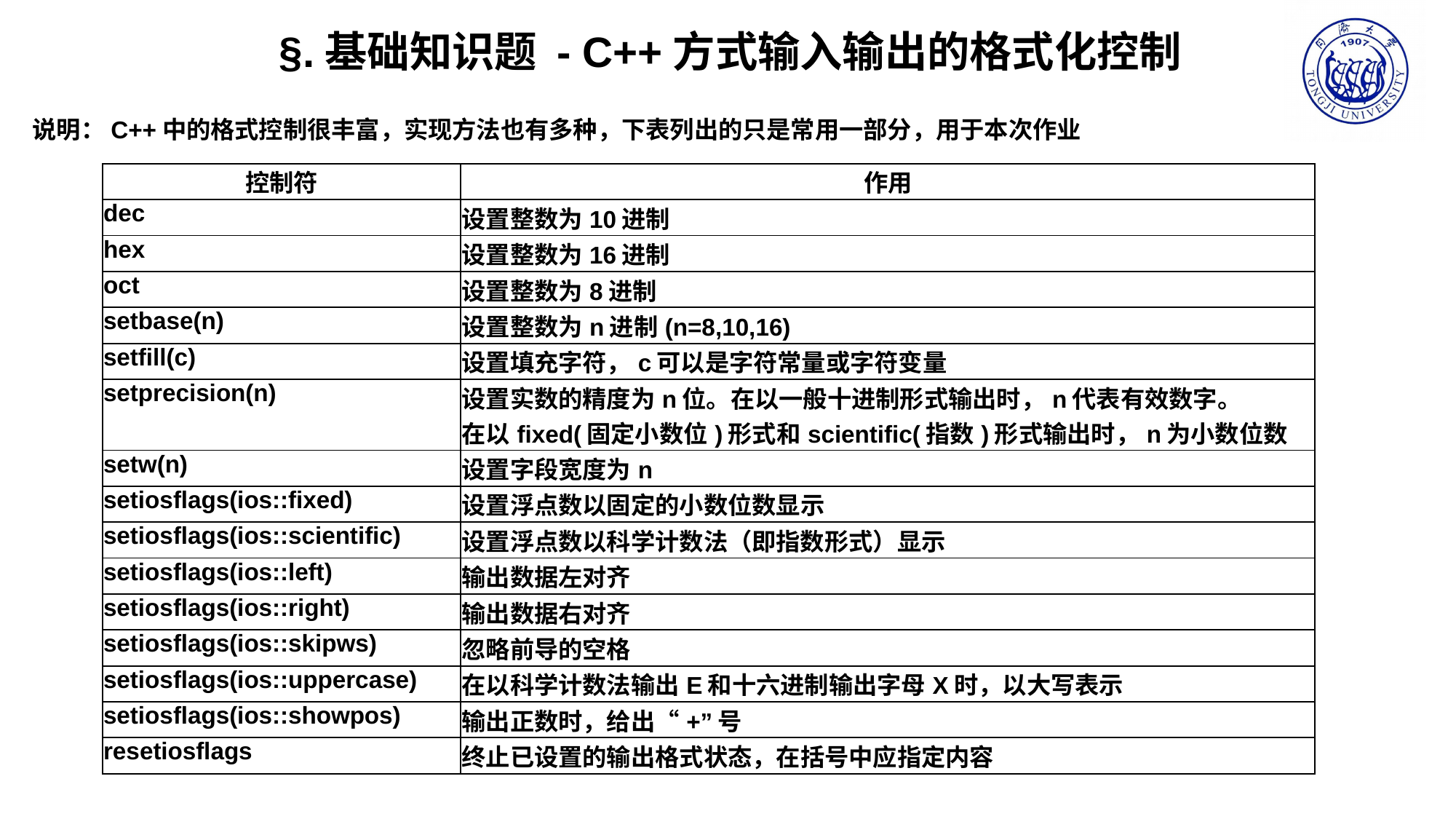

§.基础知识题 - C++方式输入输出的格式化控制

说明：C++中的格式控制很丰富，实现方法也有多种，下表列出的只是常用一部分，用于本次作业
| 控制符 | 作用 |
| --- | --- |
| dec | 设置整数为10进制 |
| hex | 设置整数为16进制 |
| oct | 设置整数为8进制 |
| setbase(n) | 设置整数为n进制(n=8,10,16) |
| setfill(c) | 设置填充字符，c可以是字符常量或字符变量 |
| setprecision(n) | 设置实数的精度为n位。在以一般十进制形式输出时，n代表有效数字。 在以fixed(固定小数位)形式和scientific(指数)形式输出时，n为小数位数 |
| setw(n) | 设置字段宽度为n |
| setiosflags(ios::fixed) | 设置浮点数以固定的小数位数显示 |
| setiosflags(ios::scientific) | 设置浮点数以科学计数法（即指数形式）显示 |
| setiosflags(ios::left) | 输出数据左对齐 |
| setiosflags(ios::right) | 输出数据右对齐 |
| setiosflags(ios::skipws) | 忽略前导的空格 |
| setiosflags(ios::uppercase) | 在以科学计数法输出E和十六进制输出字母X时，以大写表示 |
| setiosflags(ios::showpos) | 输出正数时，给出“+”号 |
| resetiosflags | 终止已设置的输出格式状态，在括号中应指定内容 |